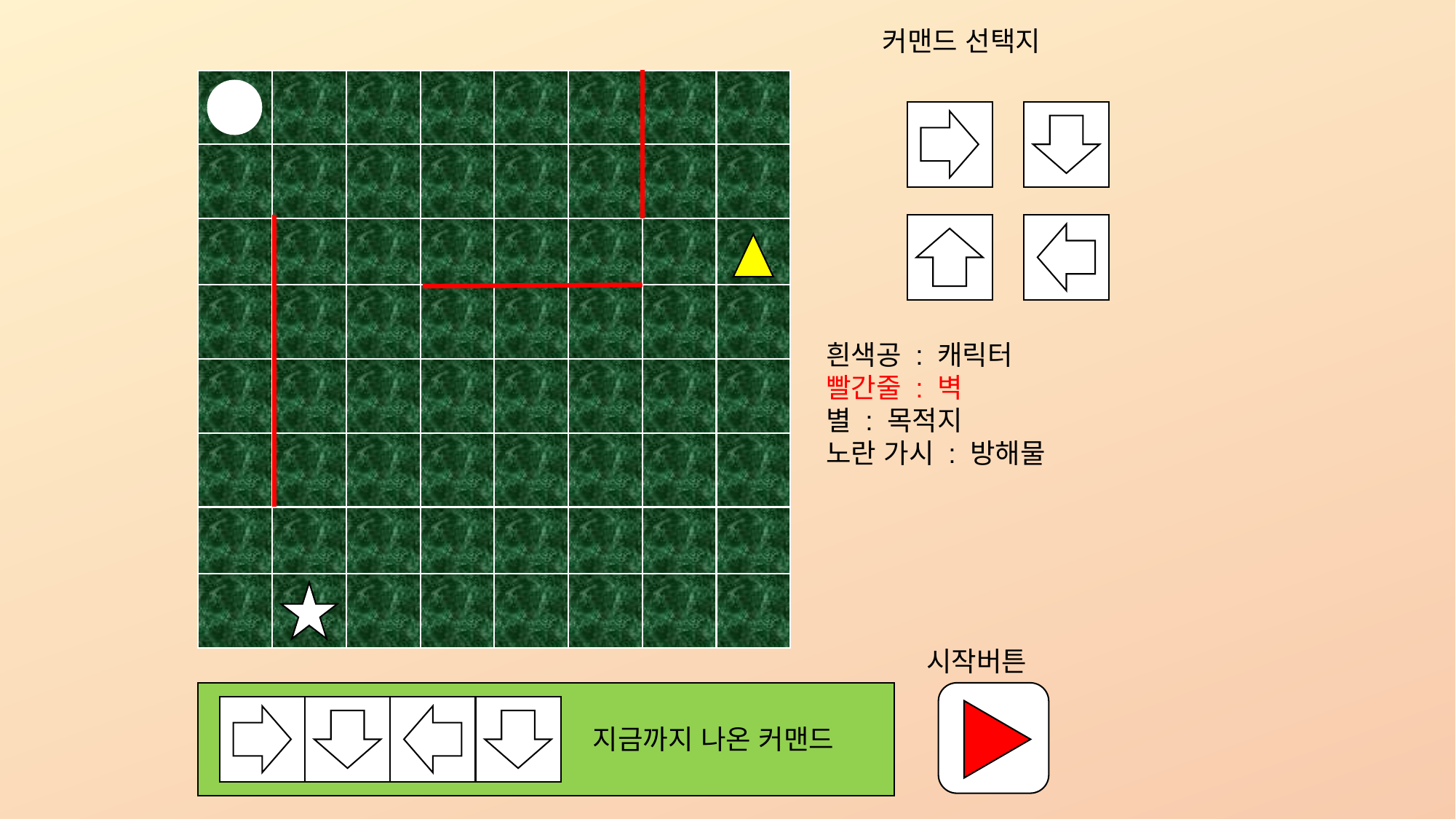

커맨드 선택지

흰색공 : 캐릭터
빨간줄 : 벽
별 : 목적지
노란 가시 : 방해물

시작버튼

지금까지 나온 커맨드